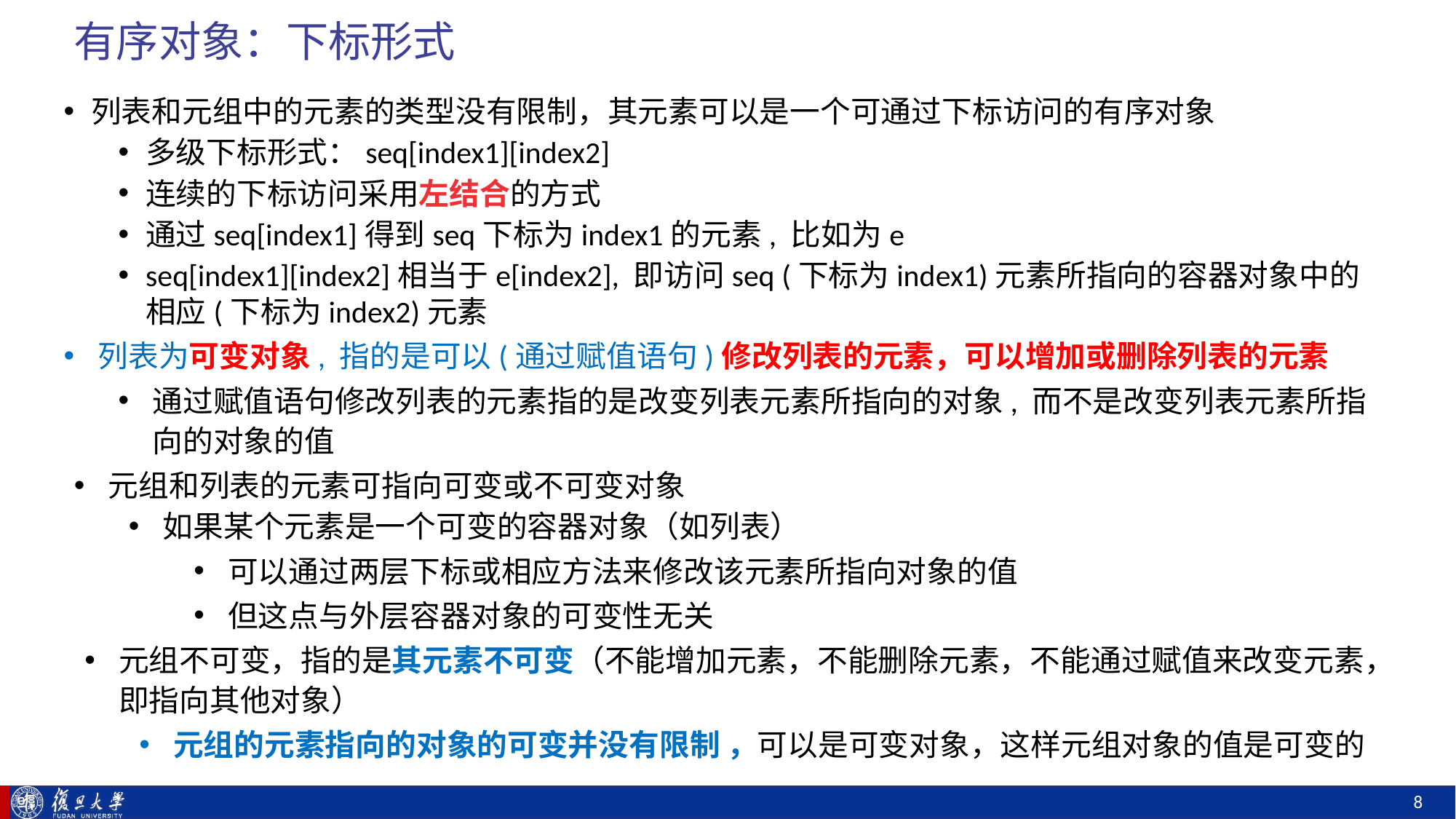

# 有序对象：下标形式
列表和元组中的元素的类型没有限制，其元素可以是一个可通过下标访问的有序对象
多级下标形式：seq[index1][index2]
连续的下标访问采用左结合的方式
通过seq[index1]得到seq下标为index1的元素, 比如为e
seq[index1][index2]相当于e[index2], 即访问seq (下标为index1)元素所指向的容器对象中的相应(下标为index2)元素
列表为可变对象, 指的是可以(通过赋值语句)修改列表的元素，可以增加或删除列表的元素
通过赋值语句修改列表的元素指的是改变列表元素所指向的对象, 而不是改变列表元素所指向的对象的值
元组和列表的元素可指向可变或不可变对象
如果某个元素是一个可变的容器对象（如列表）
可以通过两层下标或相应方法来修改该元素所指向对象的值
但这点与外层容器对象的可变性无关
元组不可变，指的是其元素不可变（不能增加元素，不能删除元素，不能通过赋值来改变元素，即指向其他对象）
元组的元素指向的对象的可变并没有限制 ，可以是可变对象，这样元组对象的值是可变的